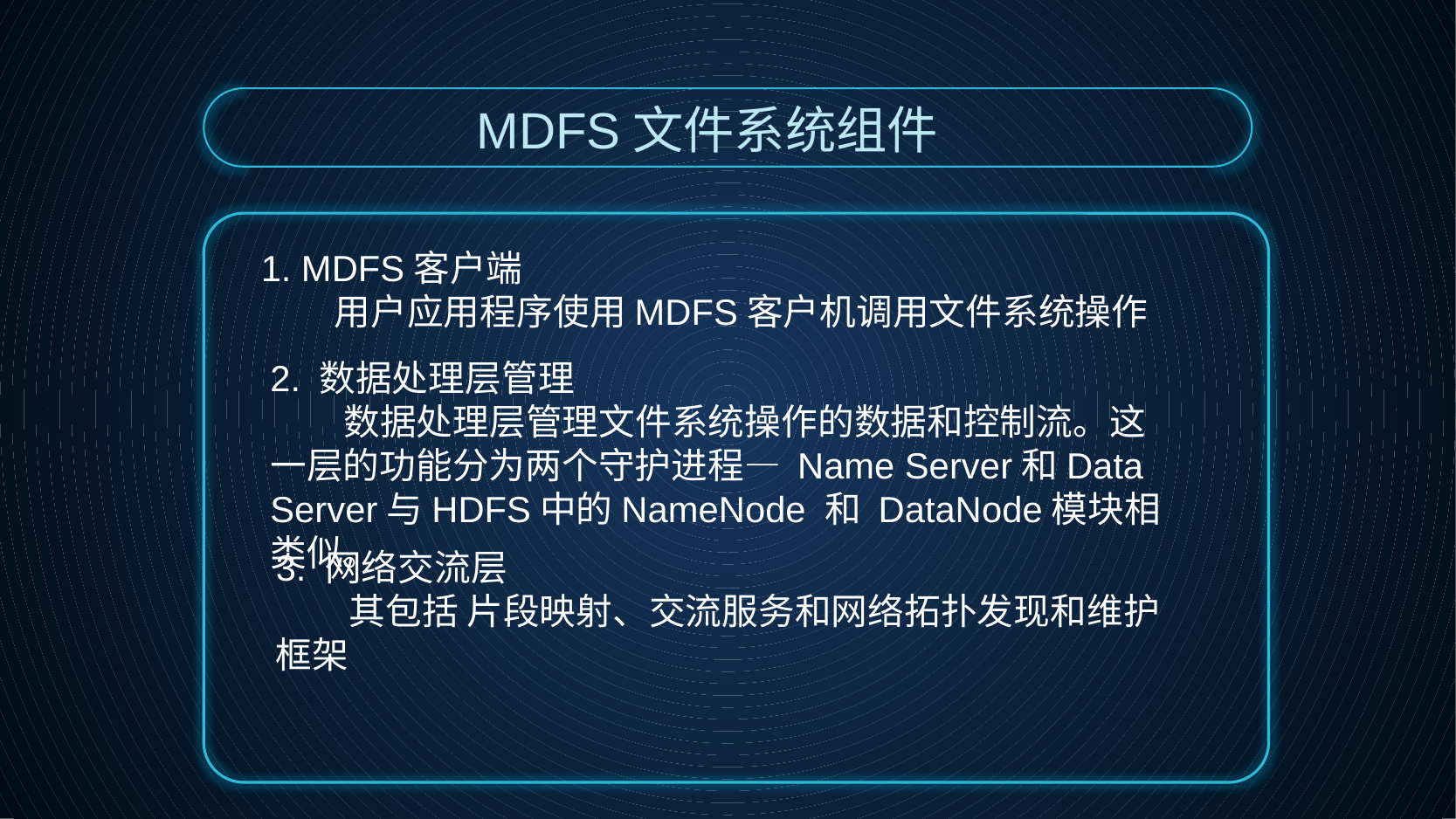

MDFS文件系统组件

1. MDFS客户端
        用户应用程序使用MDFS客户机调用文件系统操作
2. 数据处理层管理
        数据处理层管理文件系统操作的数据和控制流。这一层的功能分为两个守护进程— Name Server和Data Server与HDFS中的NameNode 和 DataNode模块相类似。
3. 网络交流层
        其包括 片段映射、交流服务和网络拓扑发现和维护框架